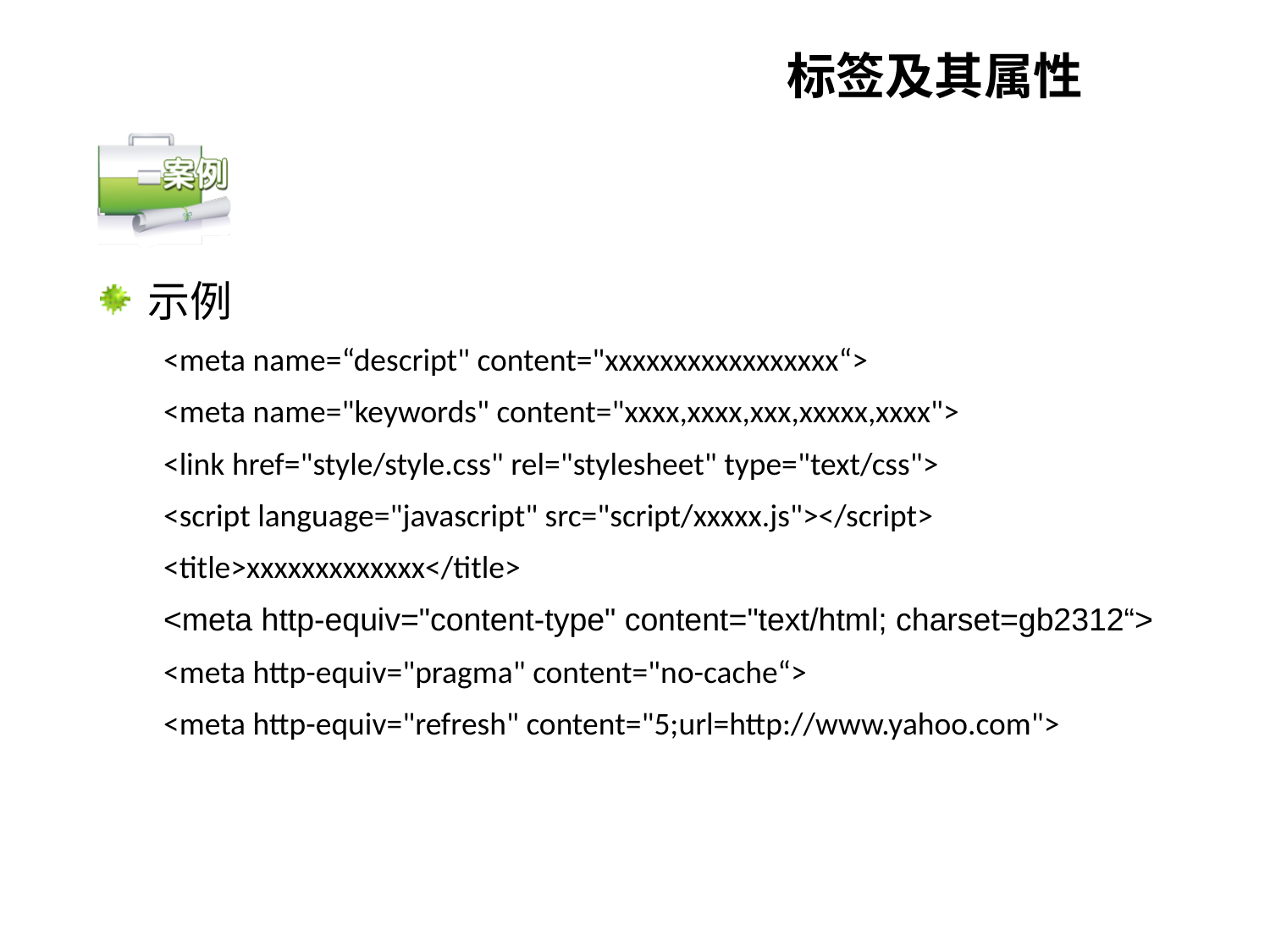

# 标签及其属性
示例
<meta name=“descript" content="xxxxxxxxxxxxxxxxx“>
<meta name="keywords" content="xxxx,xxxx,xxx,xxxxx,xxxx">
<link href="style/style.css" rel="stylesheet" type="text/css">
<script language="javascript" src="script/xxxxx.js"></script>
<title>xxxxxxxxxxxxx</title>
<meta http-equiv="content-type" content="text/html; charset=gb2312“>
<meta http-equiv="pragma" content="no-cache“>
<meta http-equiv="refresh" content="5;url=http://www.yahoo.com">